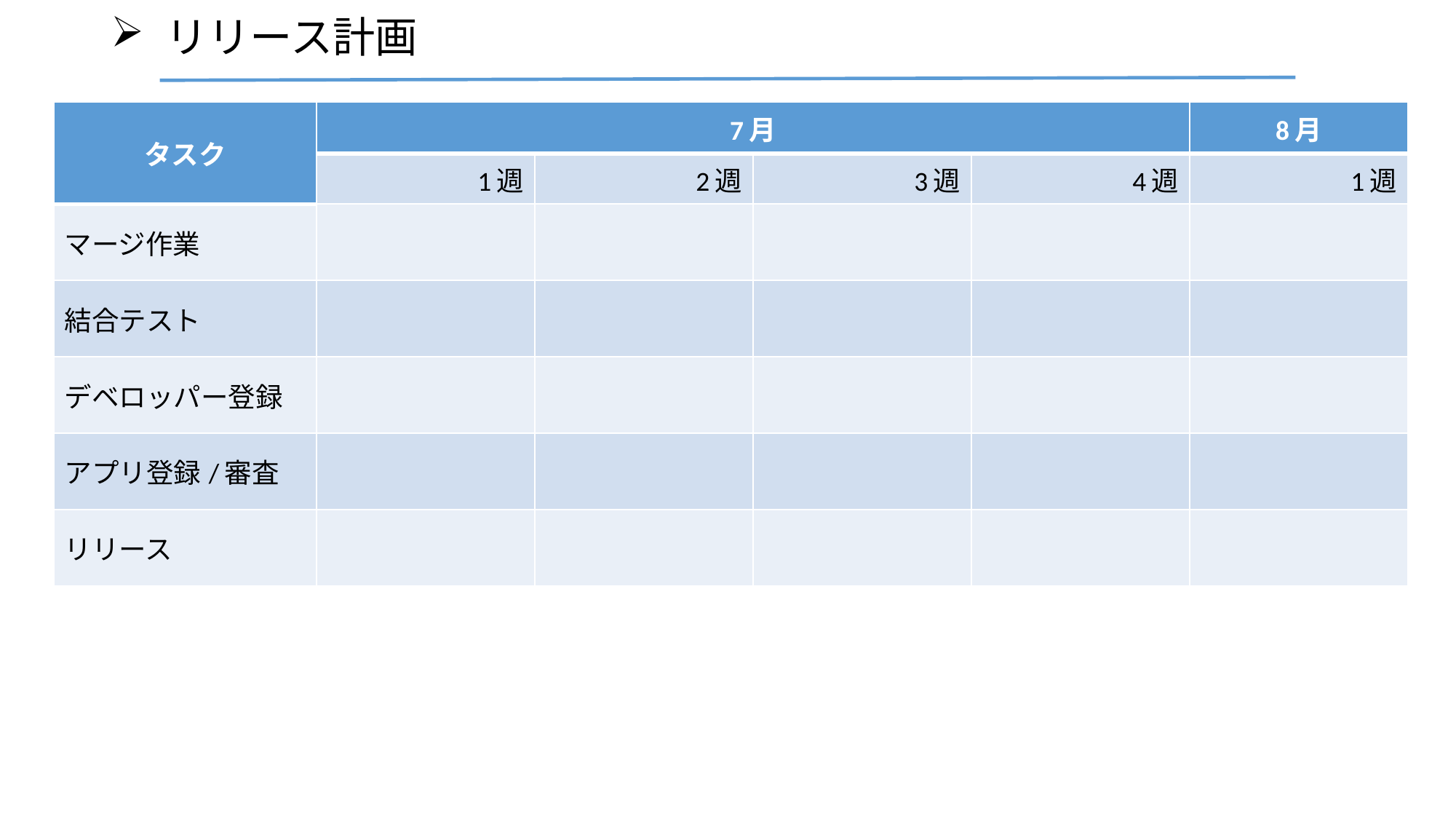

# リリース計画
| タスク | 7月 |  |  |  | 8月 |
| --- | --- | --- | --- | --- | --- |
|  | 1週 | 2週 | 3週 | 4週 | 1週 |
| マージ作業 |  |  |  |  |  |
| 結合テスト |  |  |  |  |  |
| デベロッパー登録 |  |  |  |  |  |
| アプリ登録/審査 |  |  |  |  |  |
| リリース |  |  |  |  |  |